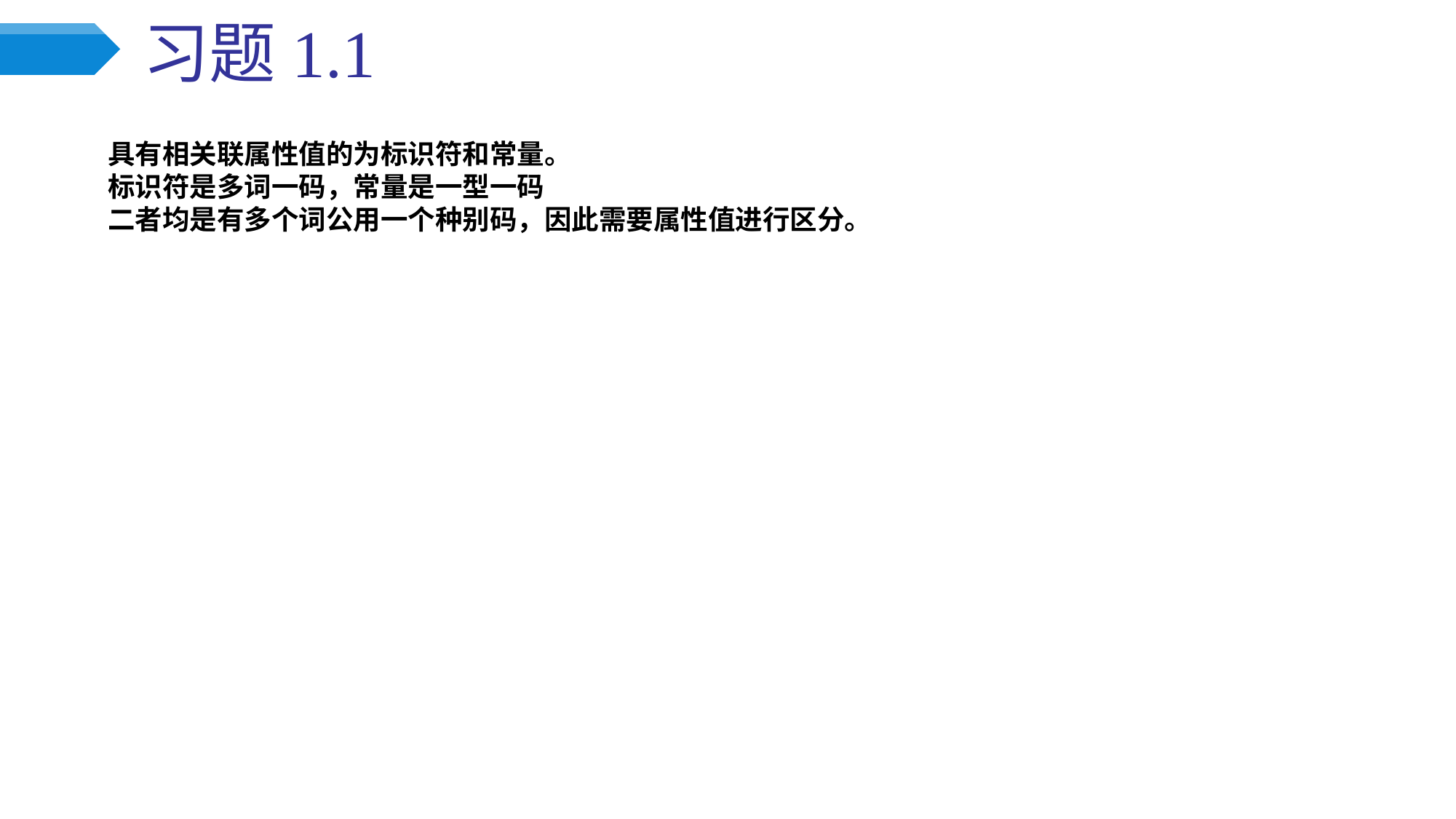

# 习题1.1
具有相关联属性值的为标识符和常量。
标识符是多词一码，常量是一型一码
二者均是有多个词公用一个种别码，因此需要属性值进行区分。